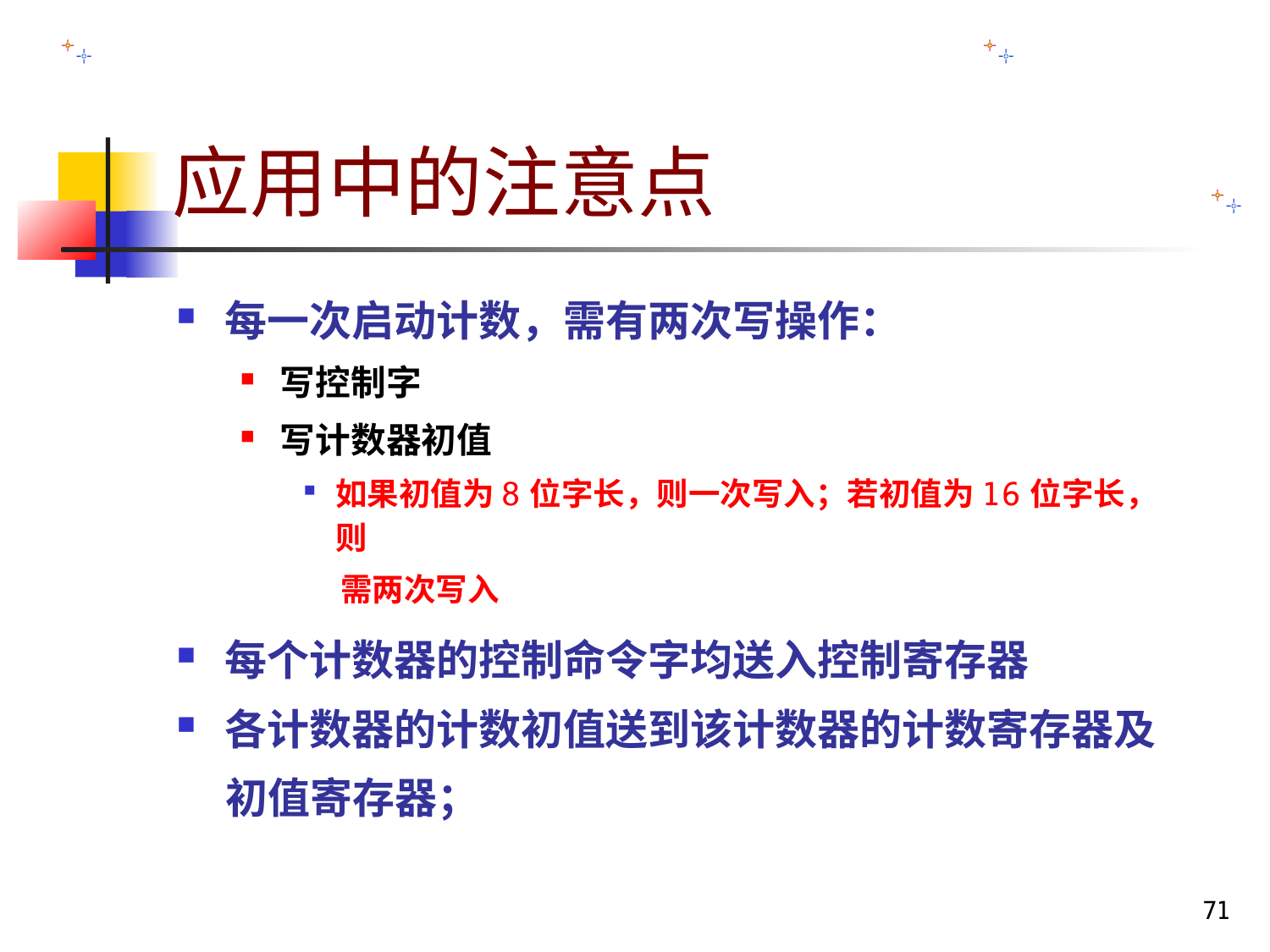

应用中的注意点
每一次启动计数，需有两次写操作：
写控制字
写计数器初值
如果初值为8位字长，则一次写入；若初值为16位字长，则
    需两次写入
每个计数器的控制命令字均送入控制寄存器
各计数器的计数初值送到该计数器的计数寄存器及
    初值寄存器；
71